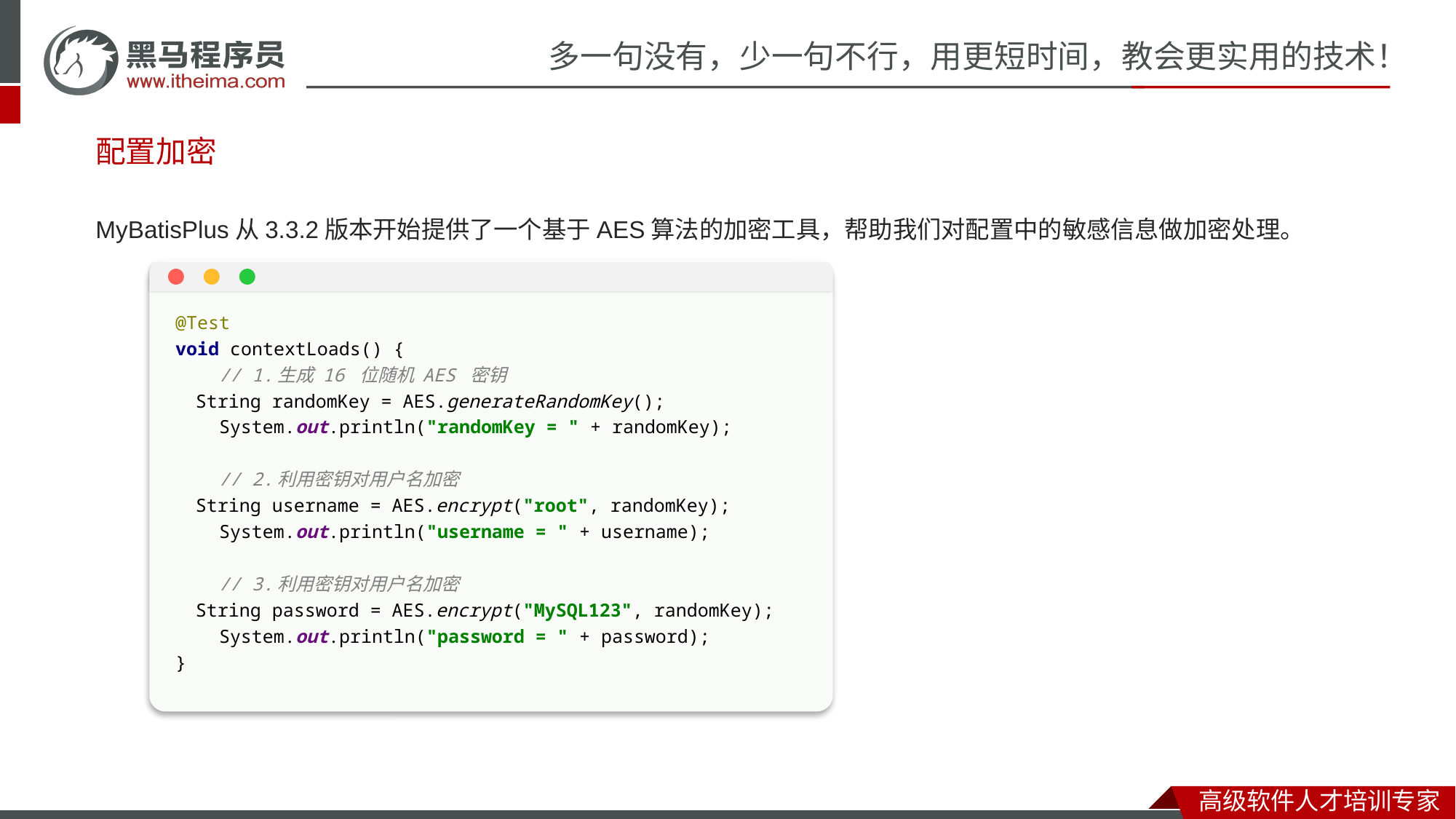

配置加密
MyBatisPlus从3.3.2版本开始提供了一个基于AES算法的加密工具，帮助我们对配置中的敏感信息做加密处理。

@Test
void contextLoads() {
    // 1.生成 16 位随机 AES 密钥
    String randomKey = AES.generateRandomKey();
    System.out.println("randomKey = " + randomKey);
    // 2.利用密钥对用户名加密
    String username = AES.encrypt("root", randomKey);
    System.out.println("username = " + username);
    // 3.利用密钥对用户名加密
    String password = AES.encrypt("MySQL123", randomKey);
    System.out.println("password = " + password);
}